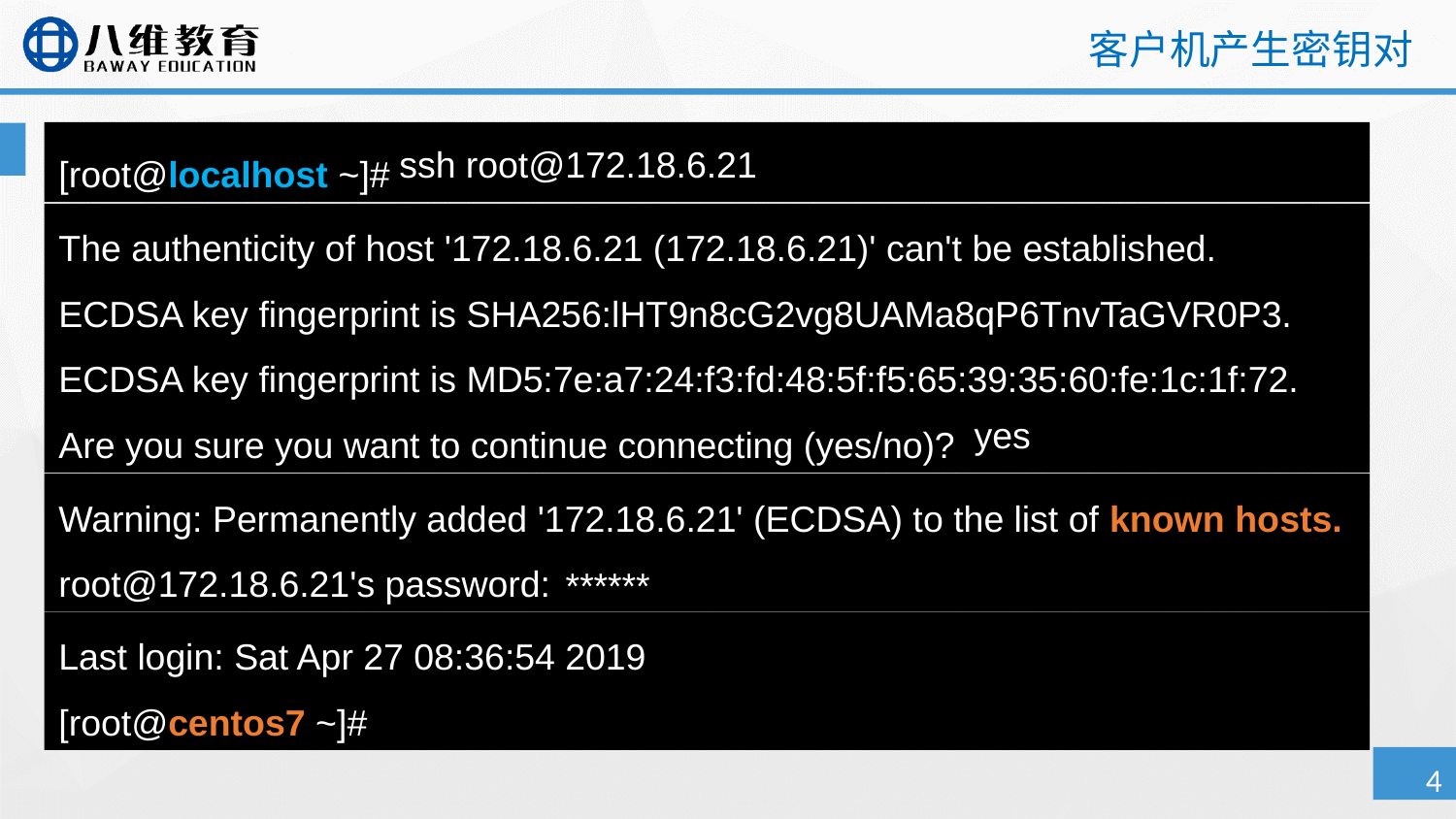

# 客户机产生密钥对
[root@localhost ~]#
ssh root@172.18.6.21
The authenticity of host '172.18.6.21 (172.18.6.21)' can't be established.
ECDSA key fingerprint is SHA256:lHT9n8cG2vg8UAMa8qP6TnvTaGVR0P3.
ECDSA key fingerprint is MD5:7e:a7:24:f3:fd:48:5f:f5:65:39:35:60:fe:1c:1f:72.
Are you sure you want to continue connecting (yes/no)?
yes
Warning: Permanently added '172.18.6.21' (ECDSA) to the list of known hosts.
root@172.18.6.21's password:
******
Last login: Sat Apr 27 08:36:54 2019
[root@centos7 ~]#